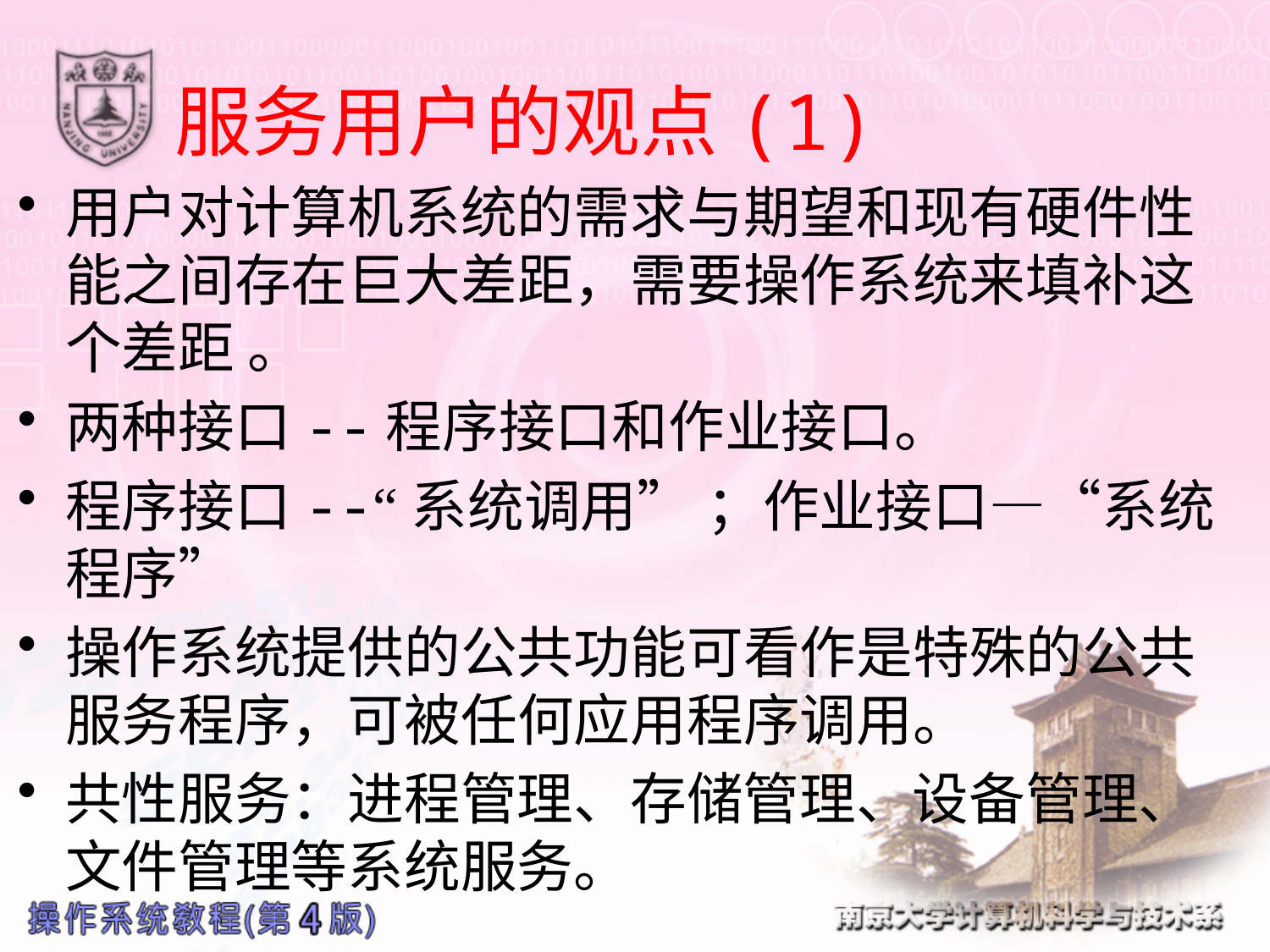

服务用户的观点(1)
用户对计算机系统的需求与期望和现有硬件性能之间存在巨大差距，需要操作系统来填补这个差距 。
两种接口--程序接口和作业接口。
程序接口--“系统调用” ；作业接口—“系统程序”
操作系统提供的公共功能可看作是特殊的公共服务程序，可被任何应用程序调用。
共性服务：进程管理、存储管理、设备管理、文件管理等系统服务。